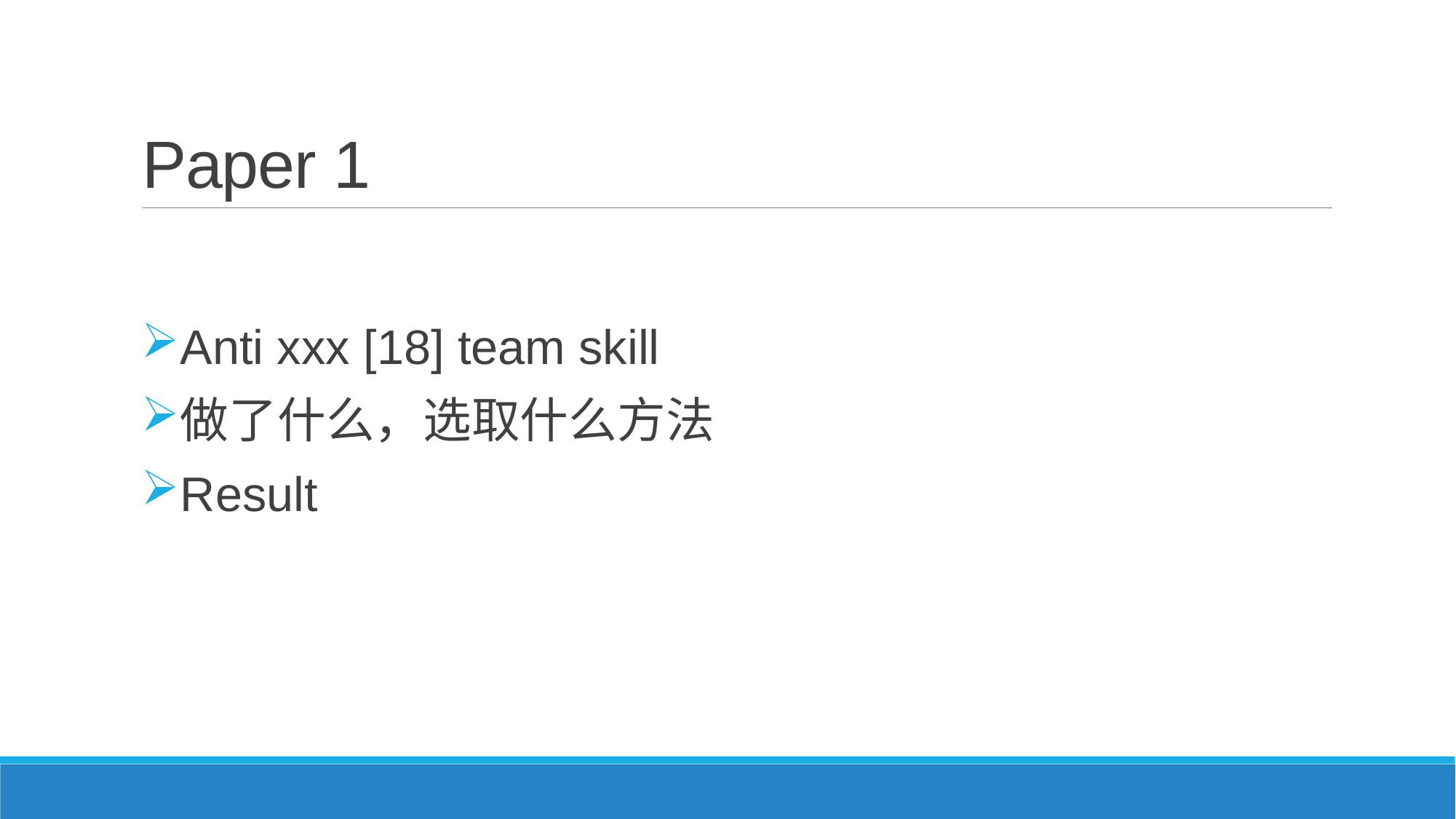

# Paper 1

Anti xxx [18] team skill
做了什么，选取什么方法
Result